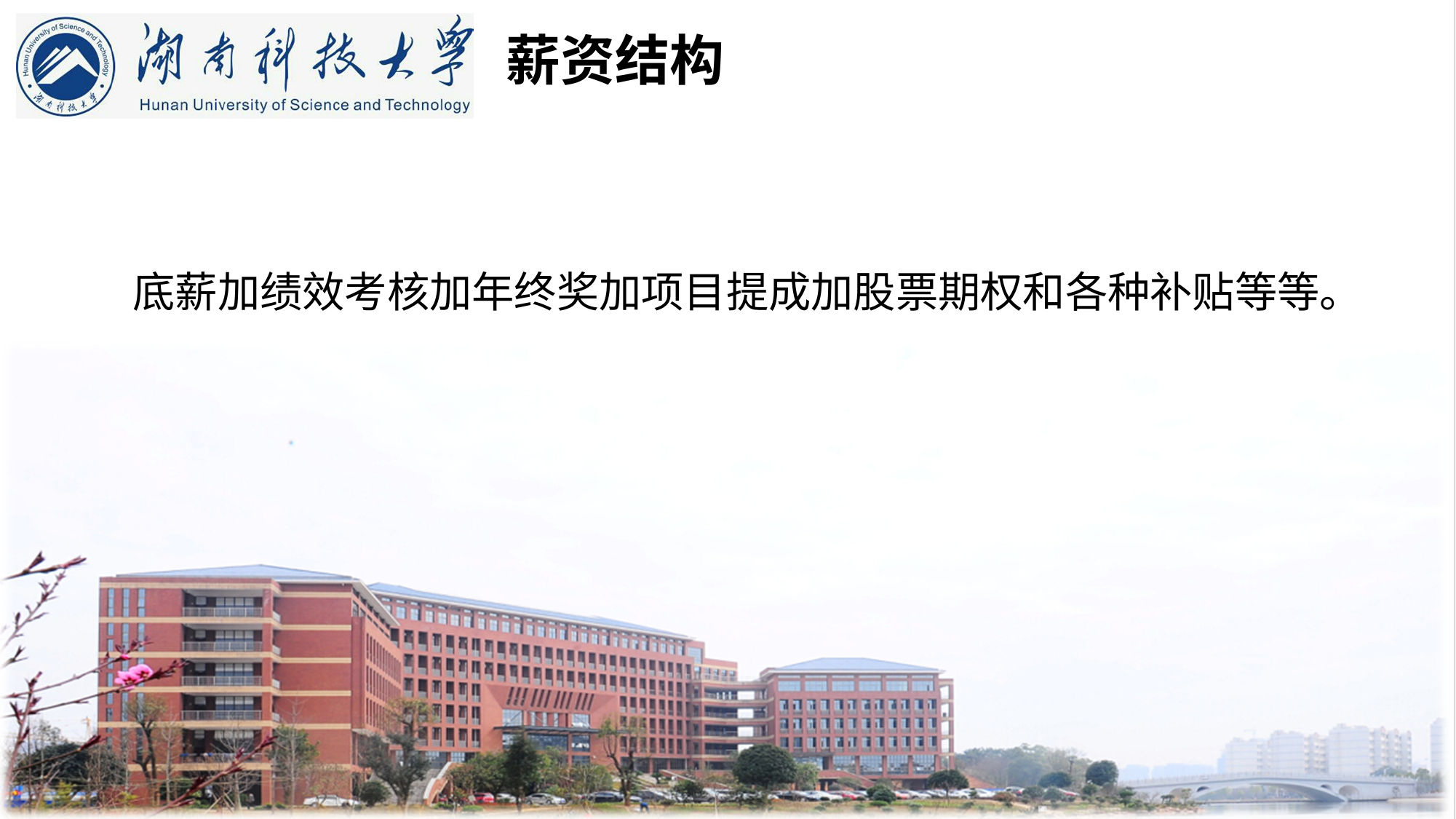

薪资结构
底薪加绩效考核加年终奖加项目提成加股票期权和各种补贴等等。